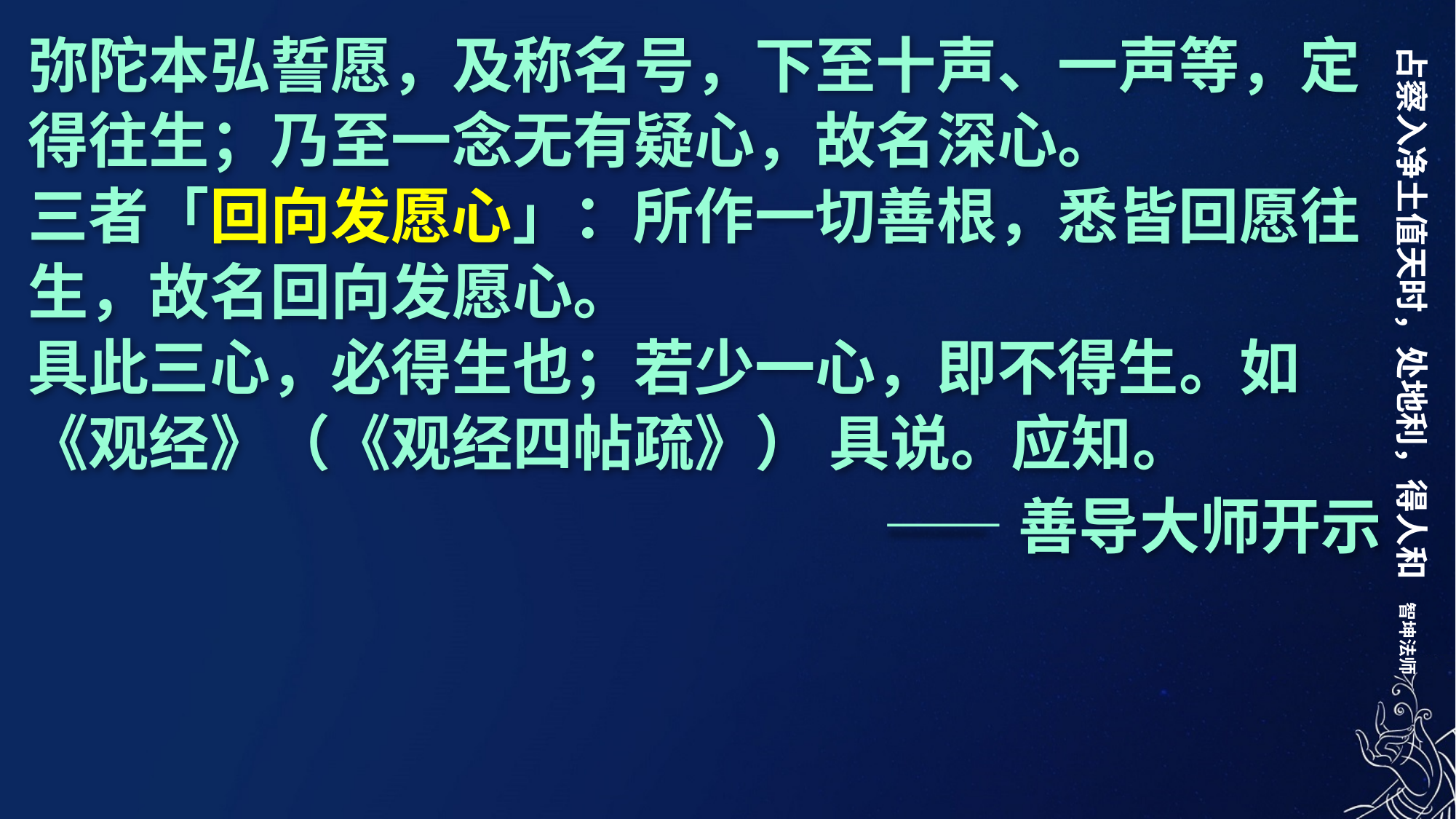

弥陀本弘誓愿，及称名号，下至十声、一声等，定得往生；乃至一念无有疑心，故名深心。
三者「回向发愿心」：所作一切善根，悉皆回愿往生，故名回向发愿心。
具此三心，必得生也；若少一心，即不得生。如《观经》（《观经四帖疏》） 具说。应知。
——善导大师开示